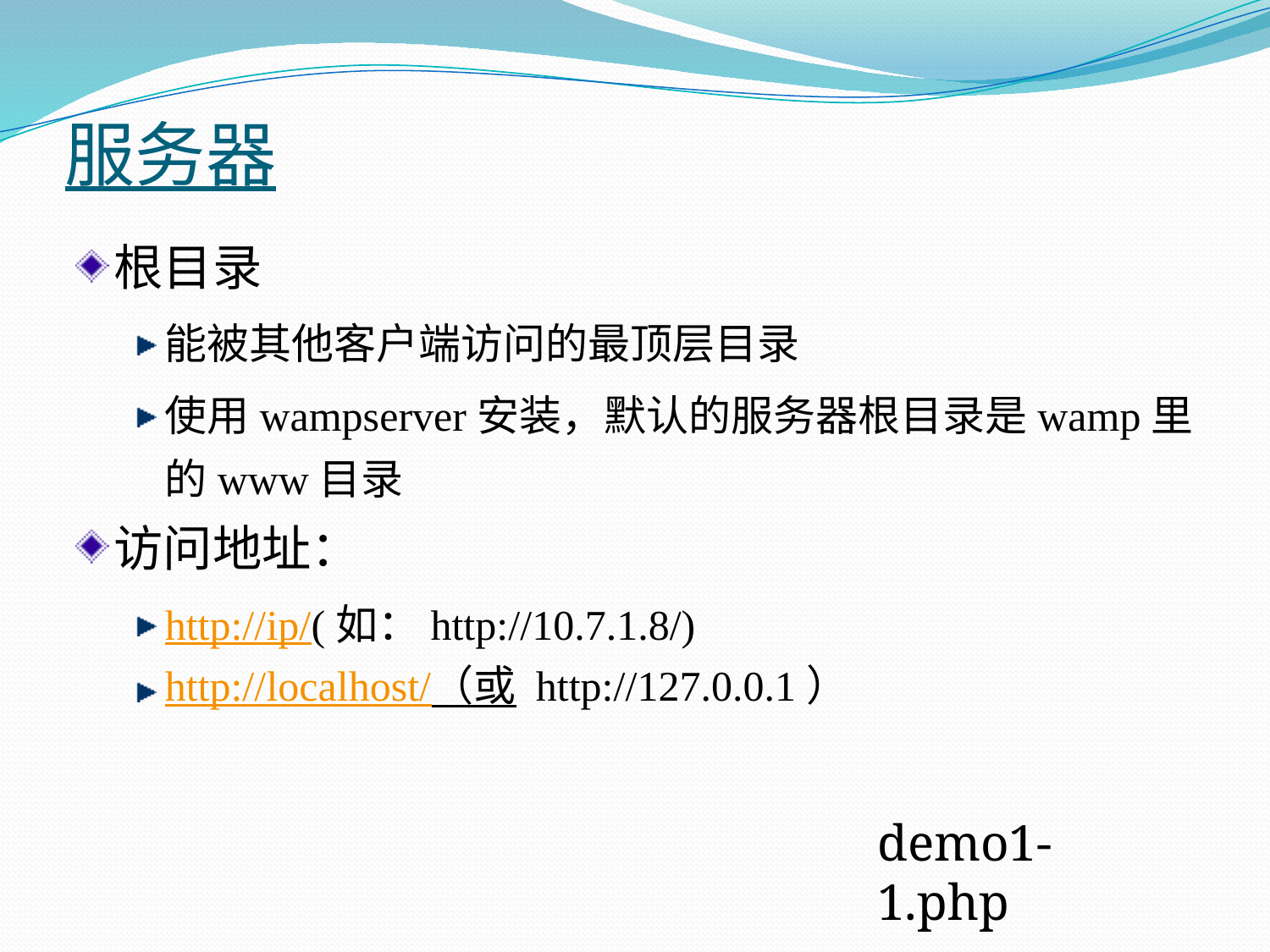

# 服务器
根目录
能被其他客户端访问的最顶层目录
使用wampserver安装，默认的服务器根目录是wamp里的www目录
访问地址：
http://ip/(如：http://10.7.1.8/)
http://localhost/（或 http://127.0.0.1）

demo1-1.php